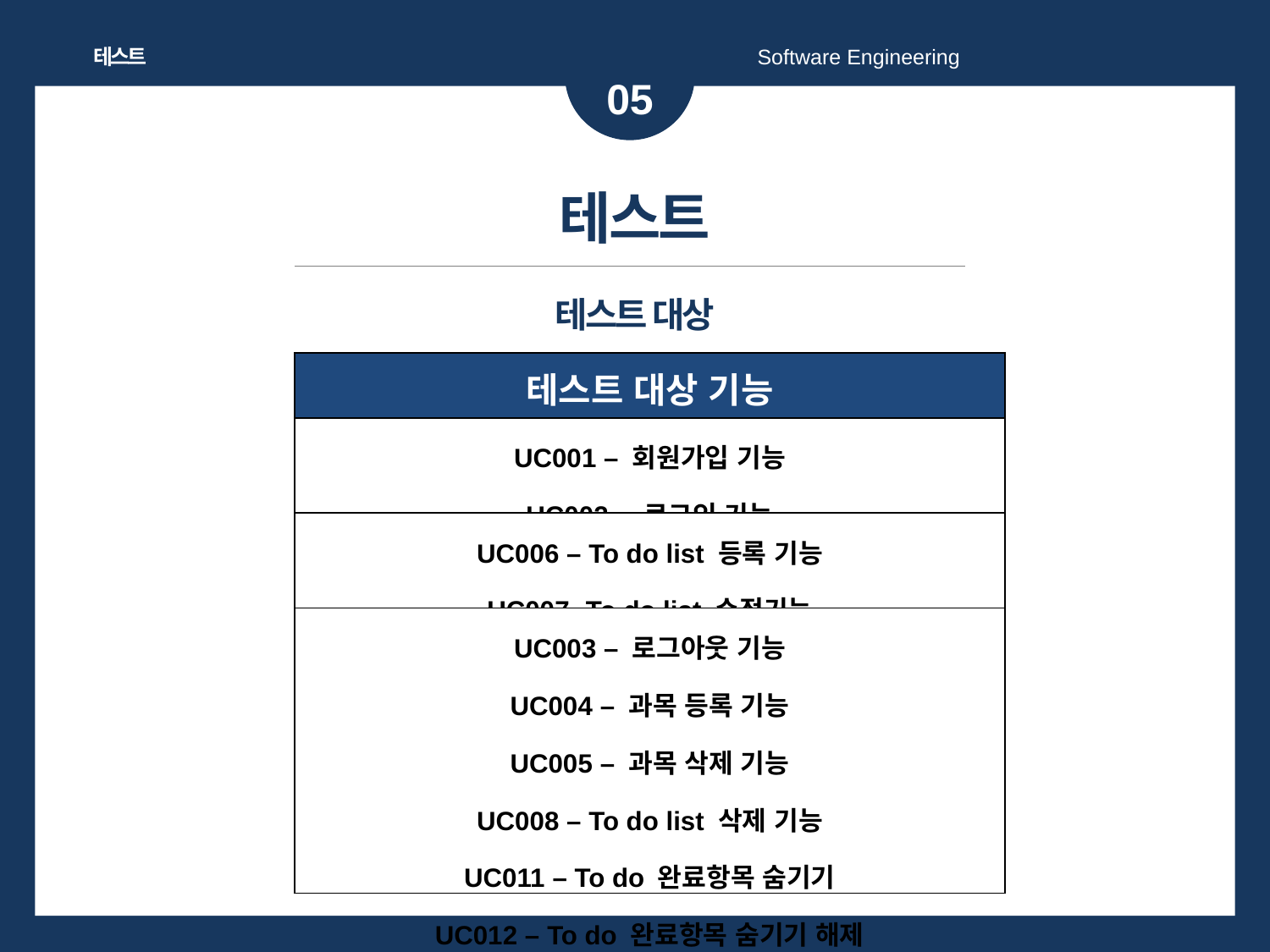

테스트
Software Engineering

05

테스트

테스트 대상
| 테스트 대상 기능 |
| --- |
| UC001 – 회원가입 기능 UC002 – 로그인 기능 |
| UC006 – To do list 등록 기능 UC007 -To do list 수정기능 |
| UC003 – 로그아웃 기능 UC004 – 과목 등록 기능 UC005 – 과목 삭제 기능 UC008 – To do list 삭제 기능 UC011 – To do 완료항목 숨기기 UC012 – To do 완료항목 숨기기 해제 |